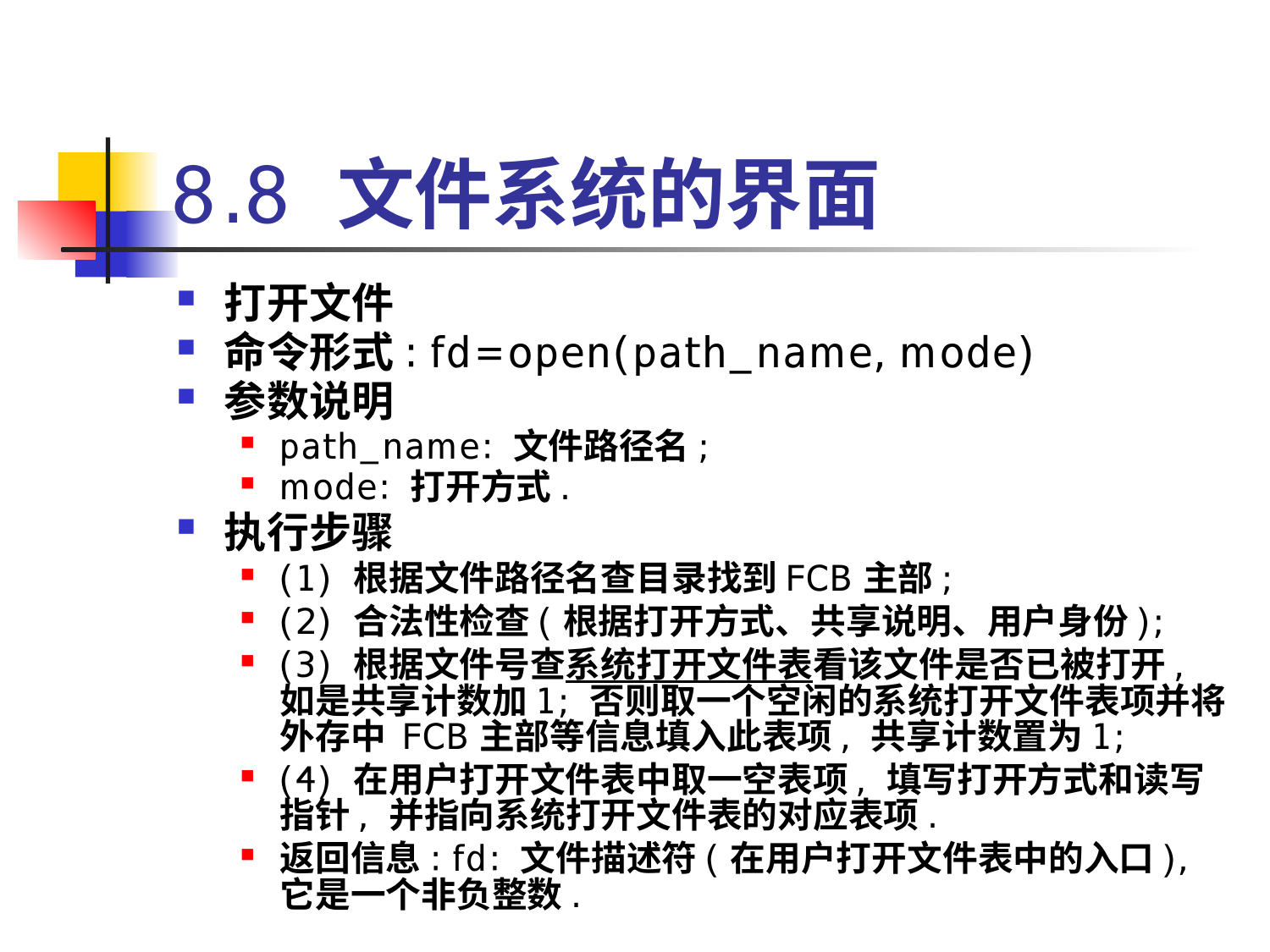

# 8.8 文件系统的界面
打开文件
命令形式: fd=open(path_name, mode)
参数说明
path_name: 文件路径名;
mode: 打开方式.
执行步骤
(1) 根据文件路径名查目录找到FCB主部;
(2) 合法性检查(根据打开方式、共享说明、用户身份);
(3) 根据文件号查系统打开文件表看该文件是否已被打开, 如是共享计数加1; 否则取一个空闲的系统打开文件表项并将外存中 FCB主部等信息填入此表项, 共享计数置为1;
(4) 在用户打开文件表中取一空表项, 填写打开方式和读写指针, 并指向系统打开文件表的对应表项.
返回信息: fd: 文件描述符(在用户打开文件表中的入口), 它是一个非负整数.